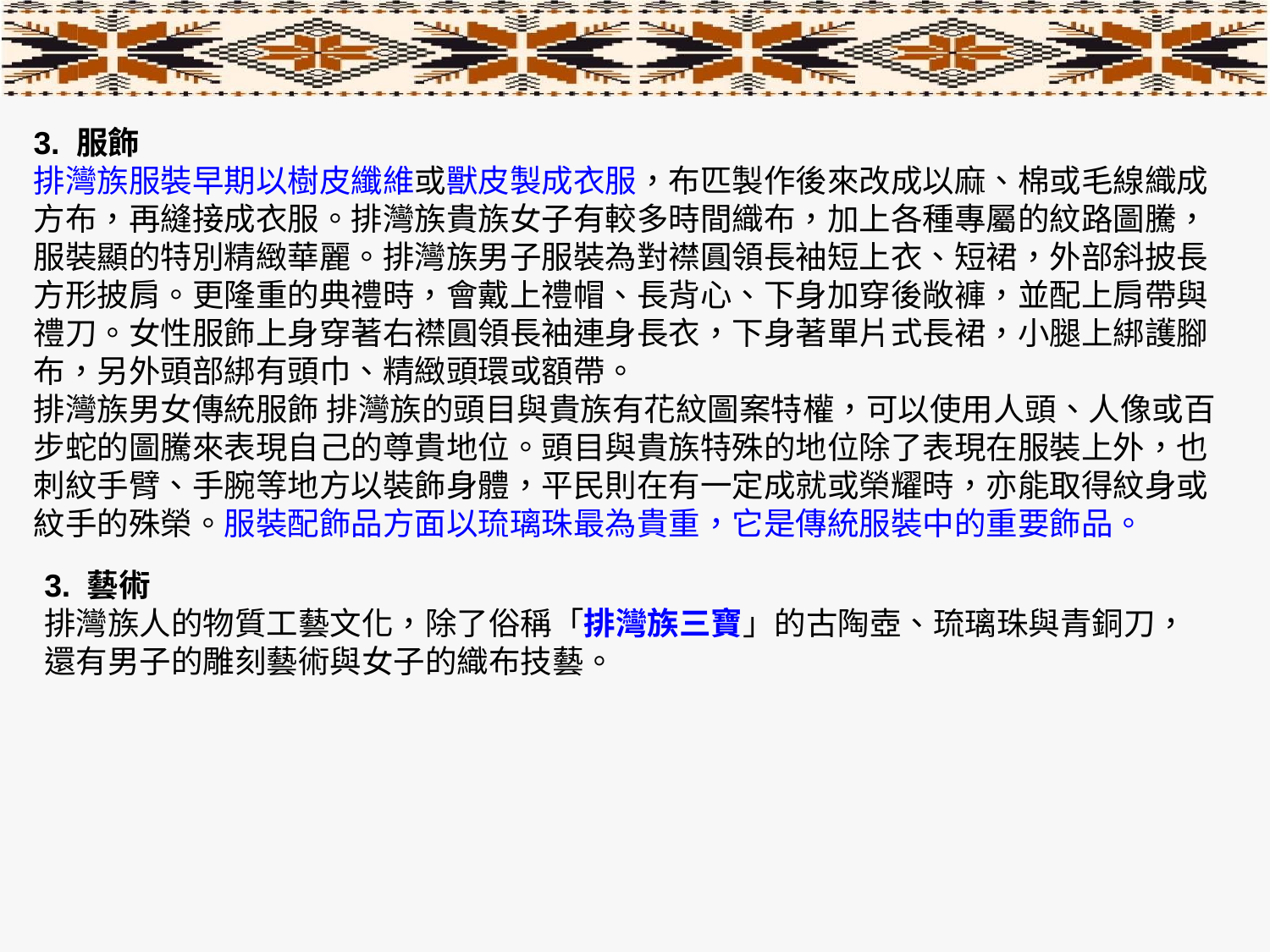

3. 服飾
排灣族服裝早期以樹皮纖維或獸皮製成衣服，布匹製作後來改成以麻、棉或毛線織成方布，再縫接成衣服。排灣族貴族女子有較多時間織布，加上各種專屬的紋路圖騰，服裝顯的特別精緻華麗。排灣族男子服裝為對襟圓領長袖短上衣、短裙，外部斜披長方形披肩。更隆重的典禮時，會戴上禮帽、長背心、下身加穿後敞褲，並配上肩帶與禮刀。女性服飾上身穿著右襟圓領長袖連身長衣，下身著單片式長裙，小腿上綁護腳布，另外頭部綁有頭巾、精緻頭環或額帶。
排灣族男女傳統服飾 排灣族的頭目與貴族有花紋圖案特權，可以使用人頭、人像或百步蛇的圖騰來表現自己的尊貴地位。頭目與貴族特殊的地位除了表現在服裝上外，也刺紋手臂、手腕等地方以裝飾身體，平民則在有一定成就或榮耀時，亦能取得紋身或紋手的殊榮。服裝配飾品方面以琉璃珠最為貴重，它是傳統服裝中的重要飾品。
3. 藝術
排灣族人的物質工藝文化，除了俗稱「排灣族三寶」的古陶壺、琉璃珠與青銅刀，還有男子的雕刻藝術與女子的織布技藝。